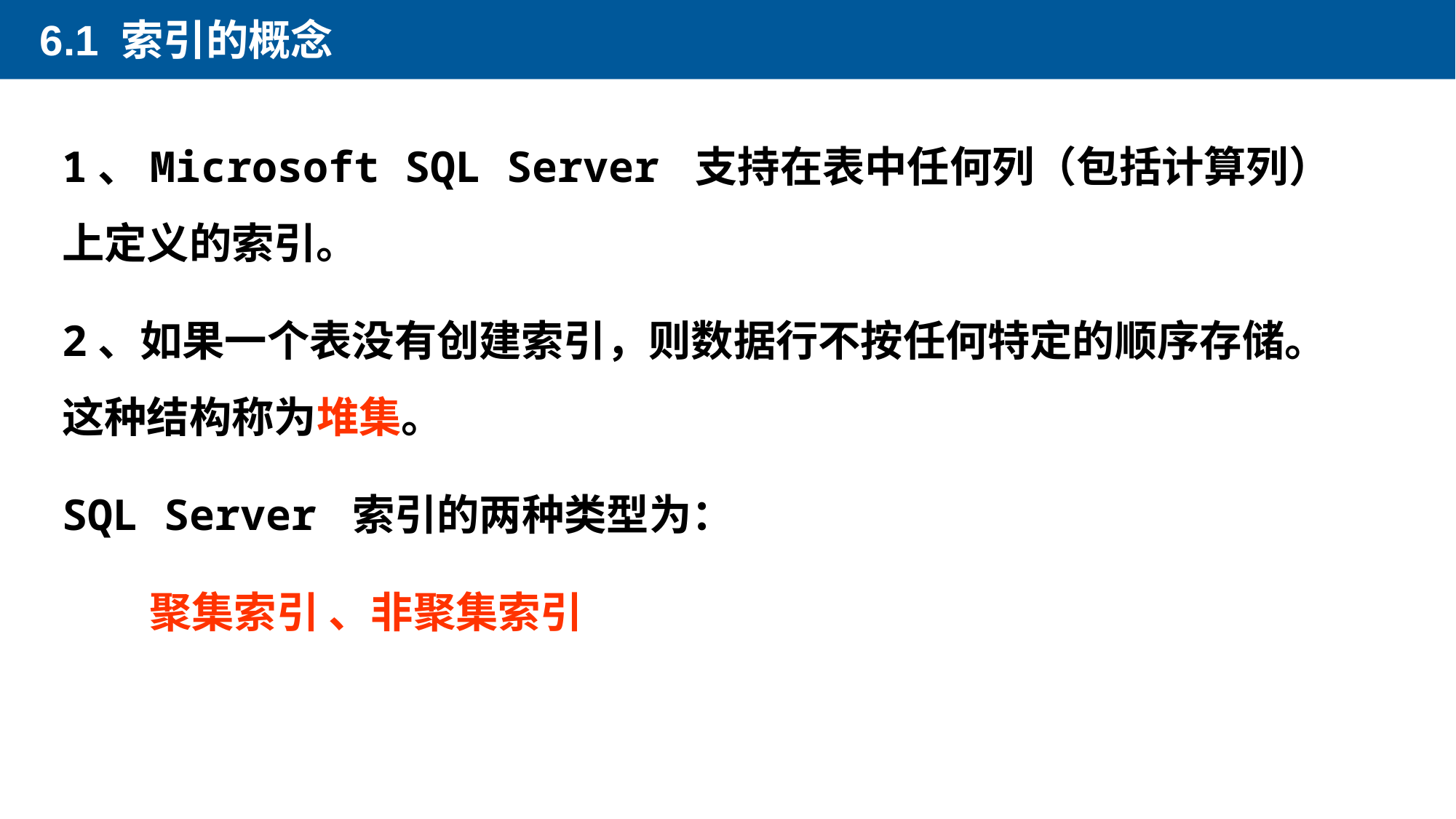

6.1 索引的概念
1、Microsoft SQL Server 支持在表中任何列（包括计算列）上定义的索引。
2、如果一个表没有创建索引，则数据行不按任何特定的顺序存储。这种结构称为堆集。
SQL Server 索引的两种类型为：
        聚集索引 、非聚集索引